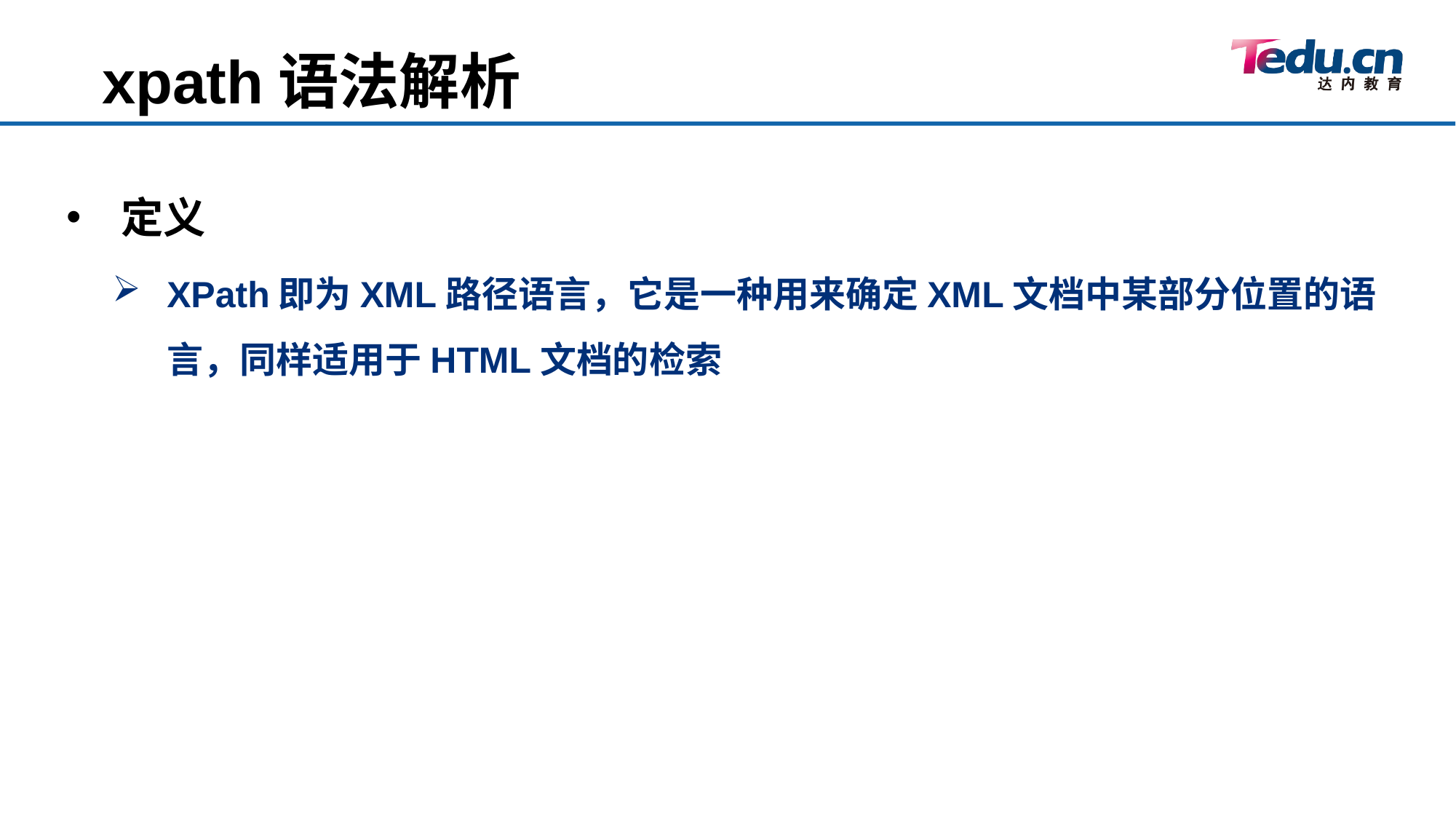

xpath语法解析
定义
XPath即为XML路径语言，它是一种用来确定XML文档中某部分位置的语言，同样适用于HTML文档的检索